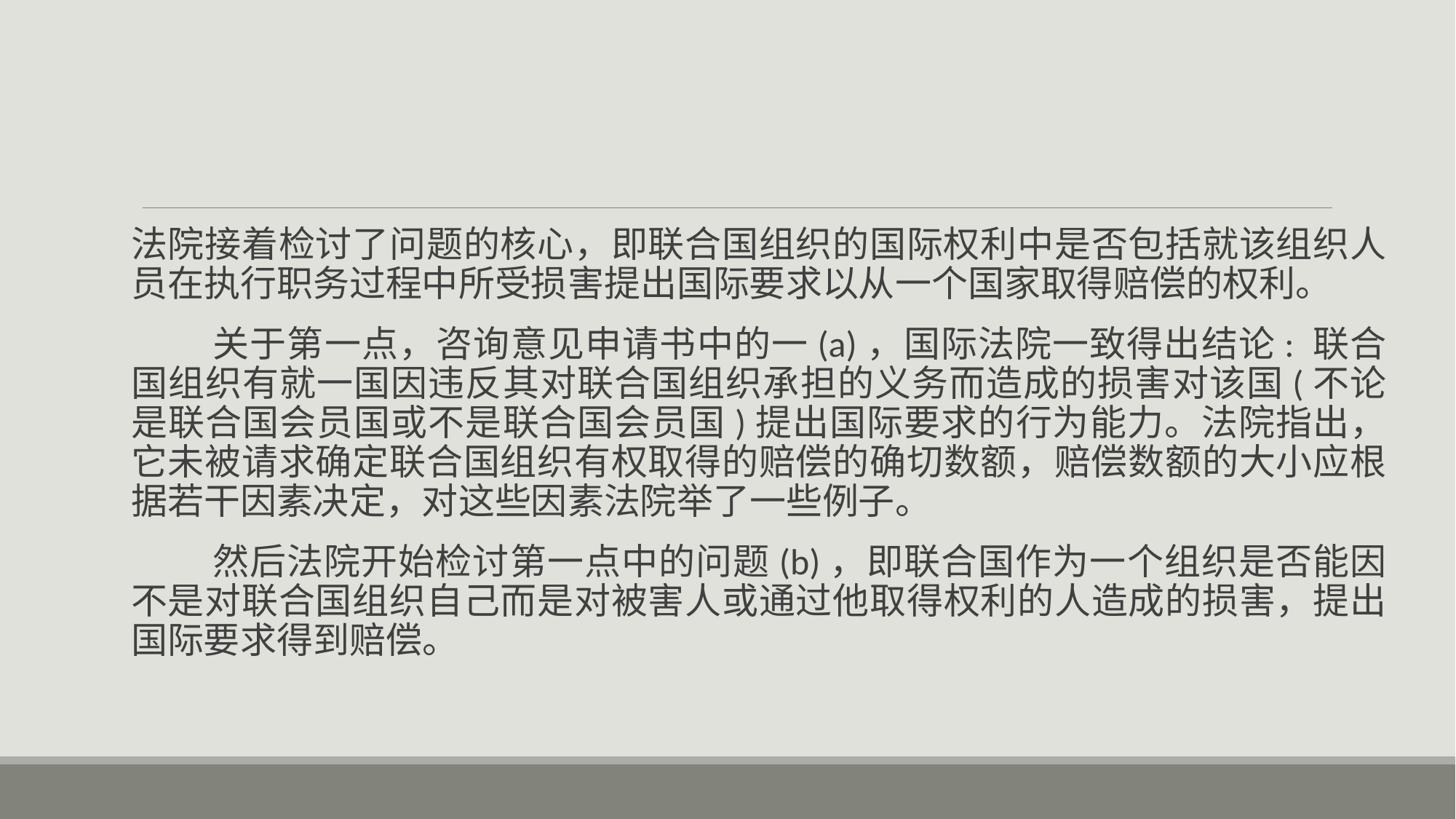

法院接着检讨了问题的核心，即联合国组织的国际权利中是否包括就该组织人员在执行职务过程中所受损害提出国际要求以从一个国家取得赔偿的权利。
        关于第一点，咨询意见申请书中的一(a)，国际法院一致得出结论: 联合国组织有就一国因违反其对联合国组织承担的义务而造成的损害对该国(不论是联合国会员国或不是联合国会员国)提出国际要求的行为能力。法院指出，它未被请求确定联合国组织有权取得的赔偿的确切数额，赔偿数额的大小应根据若干因素决定，对这些因素法院举了一些例子。
        然后法院开始检讨第一点中的问题(b)，即联合国作为一个组织是否能因不是对联合国组织自己而是对被害人或通过他取得权利的人造成的损害，提出国际要求得到赔偿。